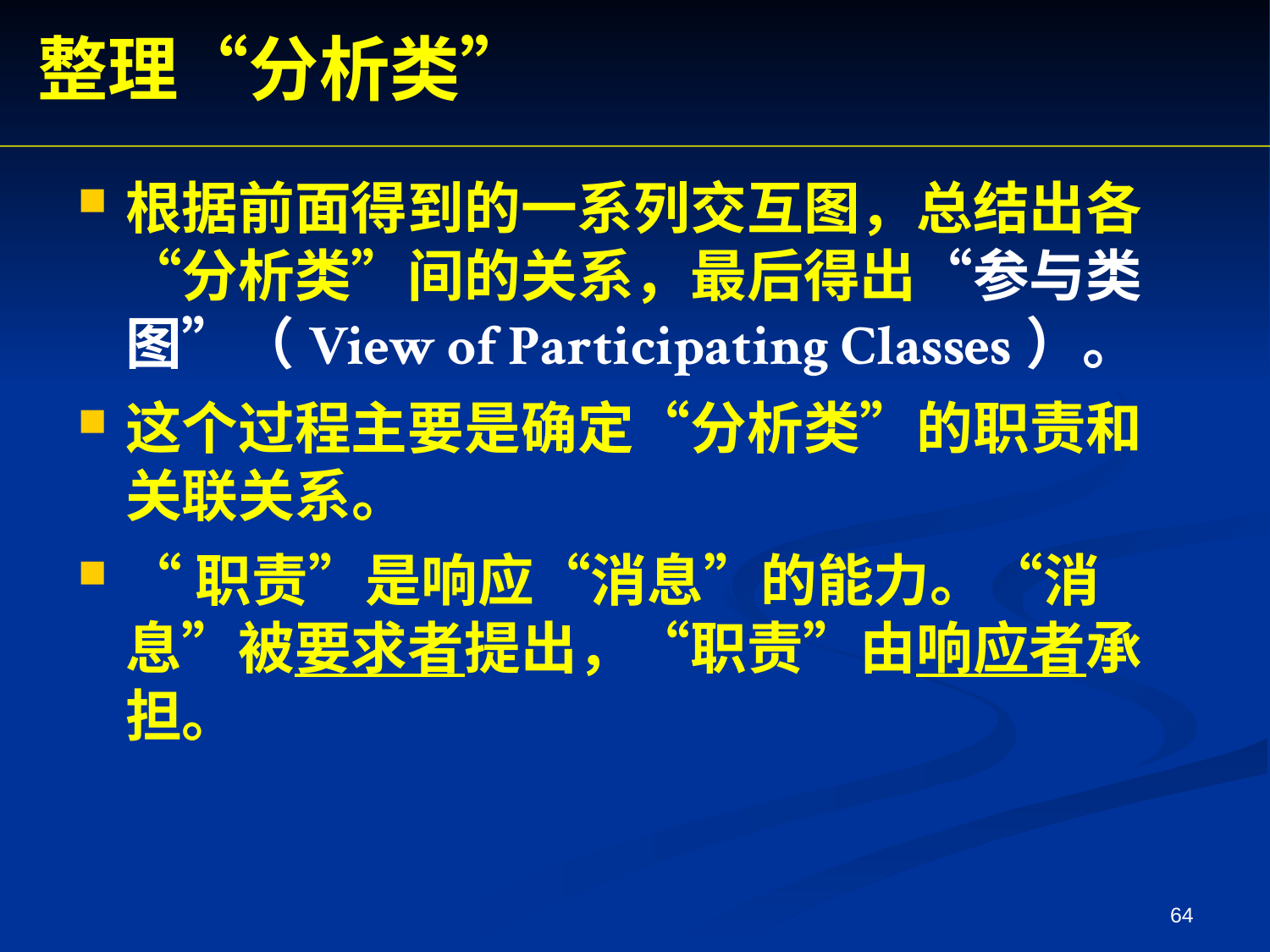

整理“分析类”

根据前面得到的一系列交互图，总结出各“分析类”间的关系，最后得出“参与类图”（View of Participating Classes）。
这个过程主要是确定“分析类”的职责和关联关系。
“职责”是响应“消息”的能力。“消息”被要求者提出，“职责”由响应者承担。
64